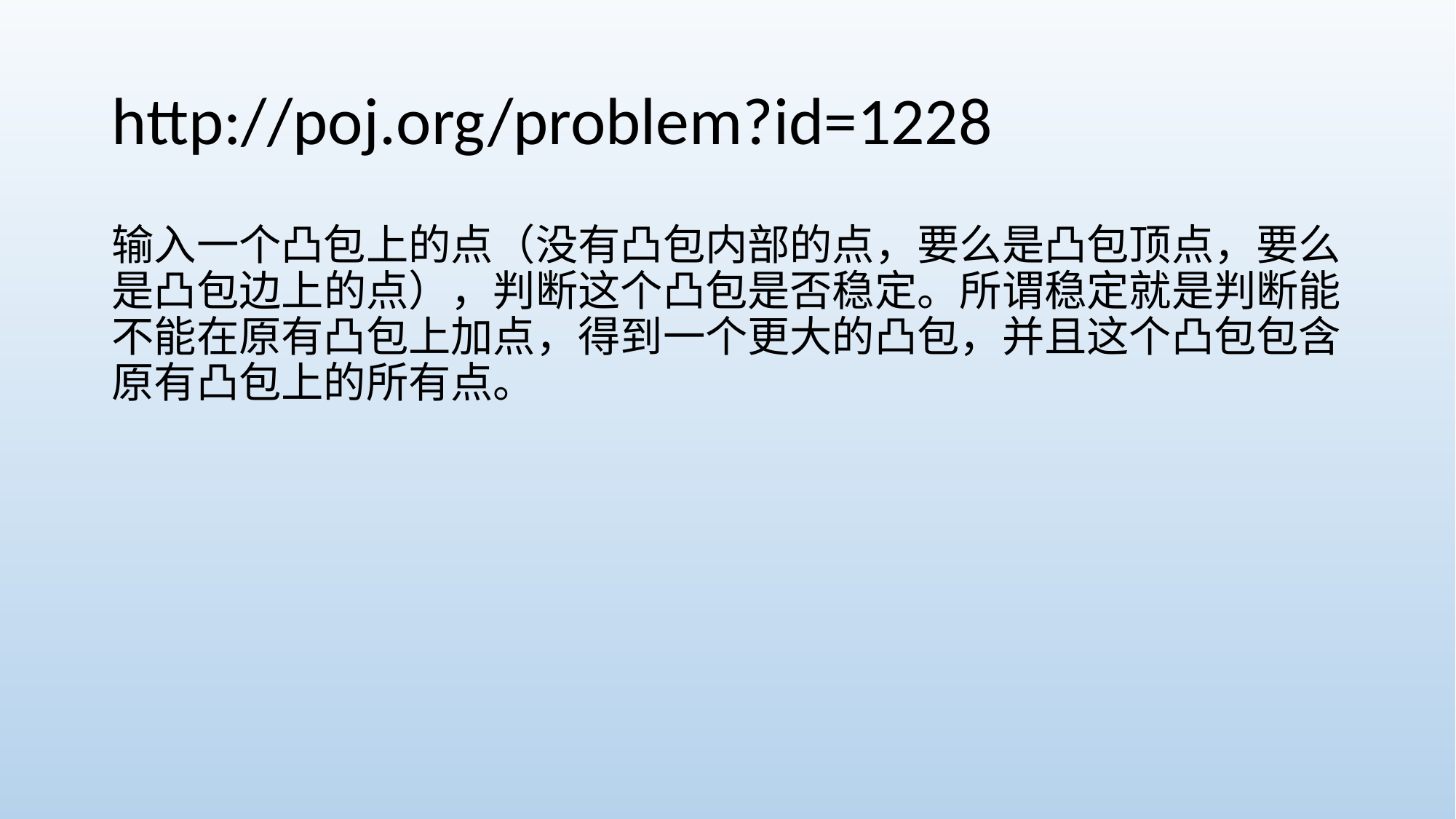

# http://poj.org/problem?id=1228
输入一个凸包上的点（没有凸包内部的点，要么是凸包顶点，要么是凸包边上的点），判断这个凸包是否稳定。所谓稳定就是判断能不能在原有凸包上加点，得到一个更大的凸包，并且这个凸包包含原有凸包上的所有点。